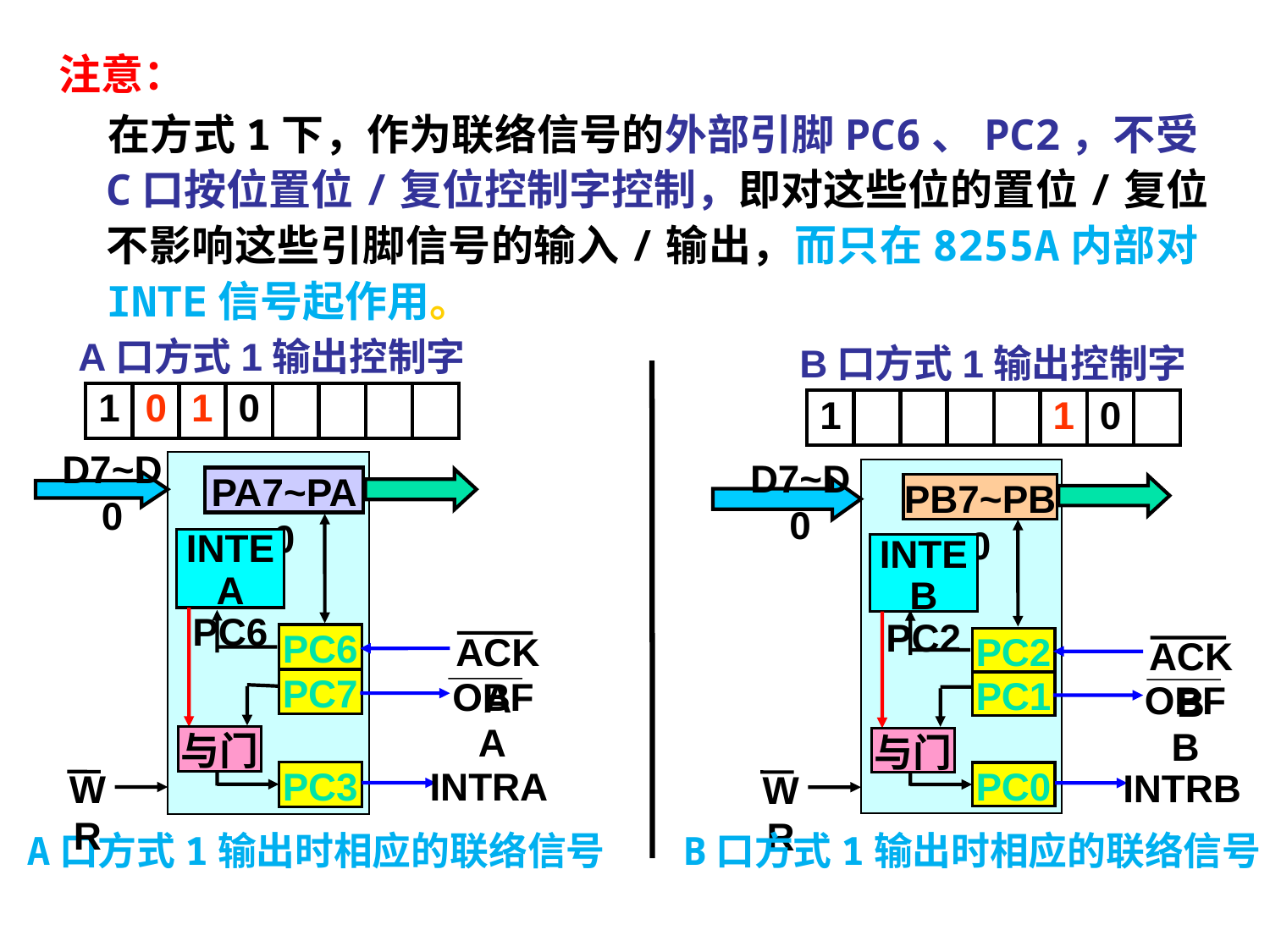

注意：
    在方式1下，作为联络信号的外部引脚PC6、PC2，不受C口按位置位/复位控制字控制，即对这些位的置位/复位不影响这些引脚信号的输入/输出，而只在8255A内部对INTE信号起作用。
A口方式1输出控制字
B口方式1输出控制字
1
0
1
0

1

1
0

D7~D0

PA7~PA0

INTEA
PC6

PC6
ACKA

INTRA
OBFA

PC7

与门
PC3
WR

D7~D0

PB7~PB0

INTEB
PC2

PC2
ACKB

INTRB

PC1
OBFB

与门
PC0
WR

A口方式1输出时相应的联络信号
B口方式1输出时相应的联络信号